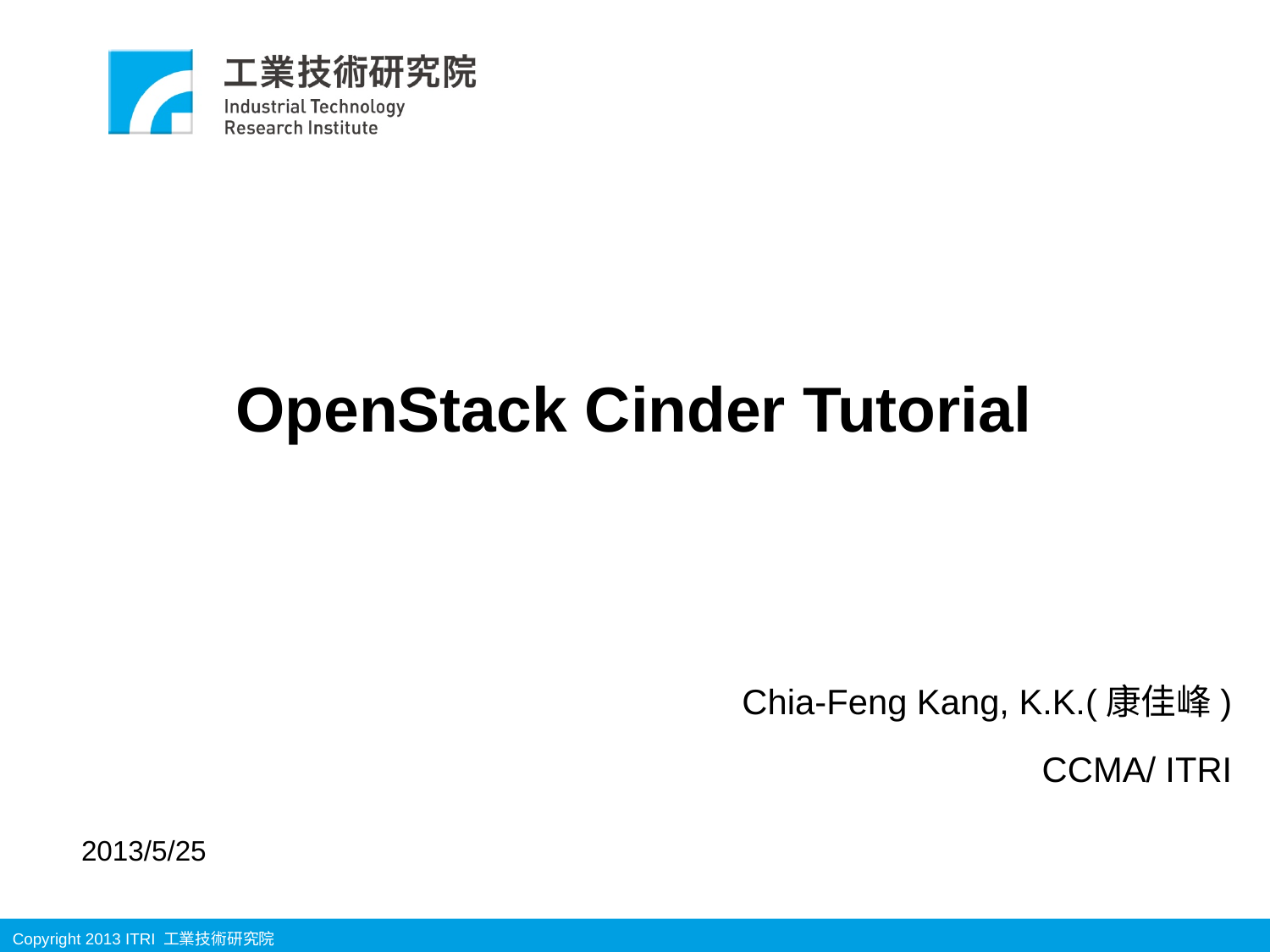

OpenStack Cinder Tutorial

Chia-Feng Kang, K.K.(康佳峰)

CCMA/ ITRI
2013/5/25